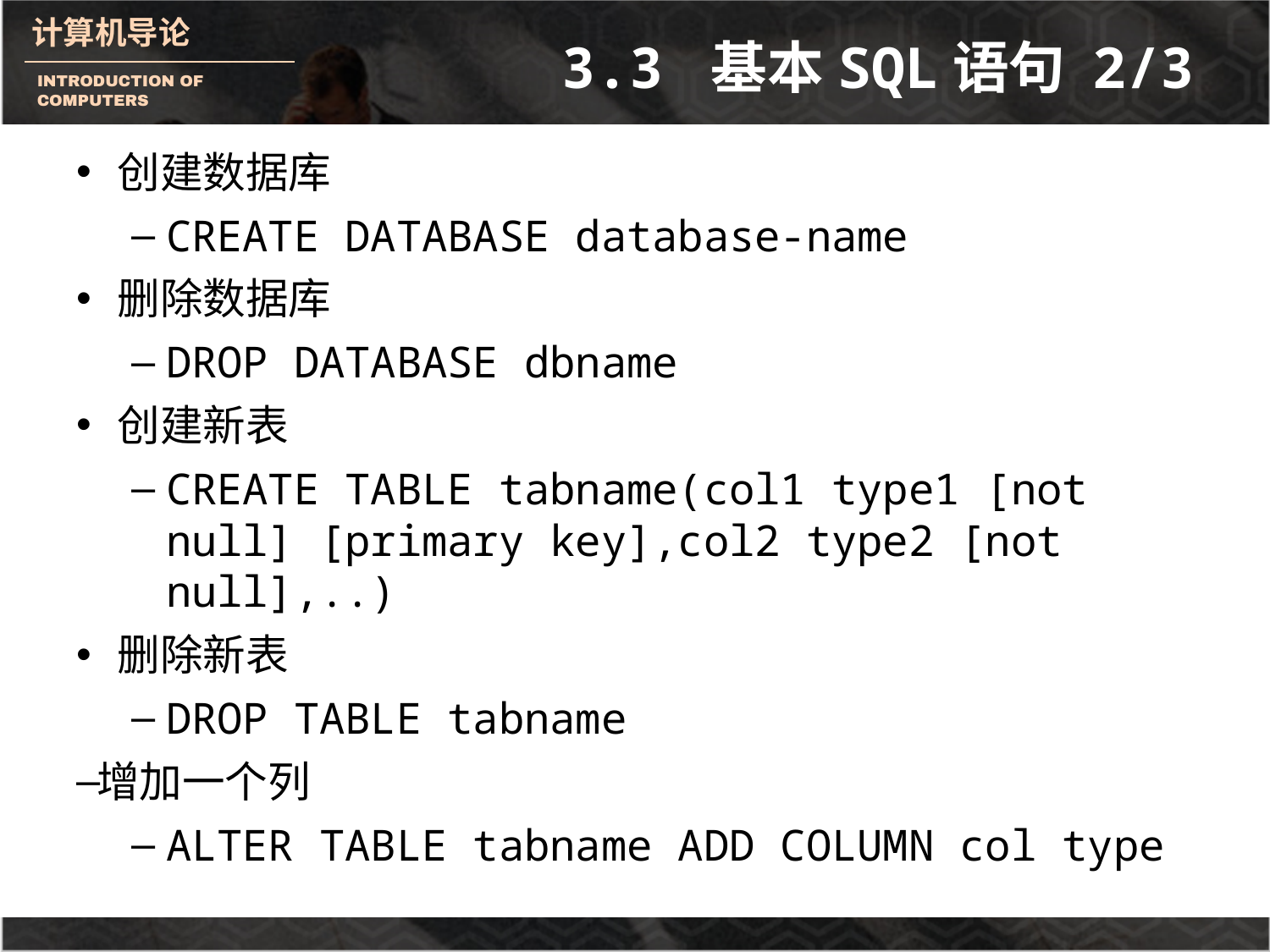

# 3.3 基本SQL语句 2/3
创建数据库
CREATE DATABASE database-name
删除数据库
DROP DATABASE dbname
创建新表
CREATE TABLE tabname(col1 type1 [not null] [primary key],col2 type2 [not null],..)
删除新表
DROP TABLE tabname
增加一个列
ALTER TABLE tabname ADD COLUMN col type